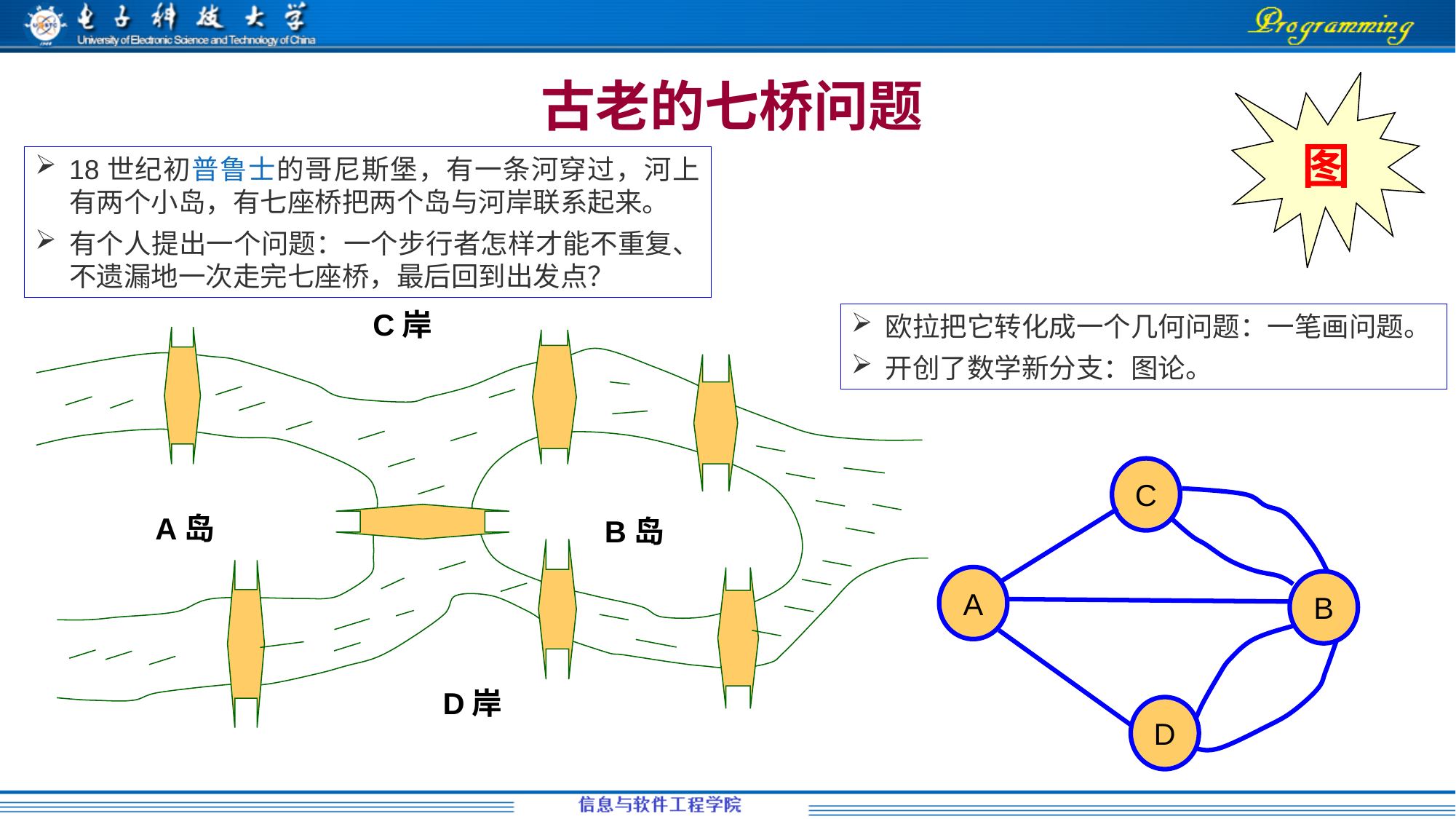

古老的七桥问题
图
18世纪初普鲁士的哥尼斯堡，有一条河穿过，河上有两个小岛，有七座桥把两个岛与河岸联系起来。
有个人提出一个问题：一个步行者怎样才能不重复、不遗漏地一次走完七座桥，最后回到出发点？
C岸

A岛

B岛

D岸
欧拉把它转化成一个几何问题：一笔画问题。
开创了数学新分支：图论。
C

A
B

D